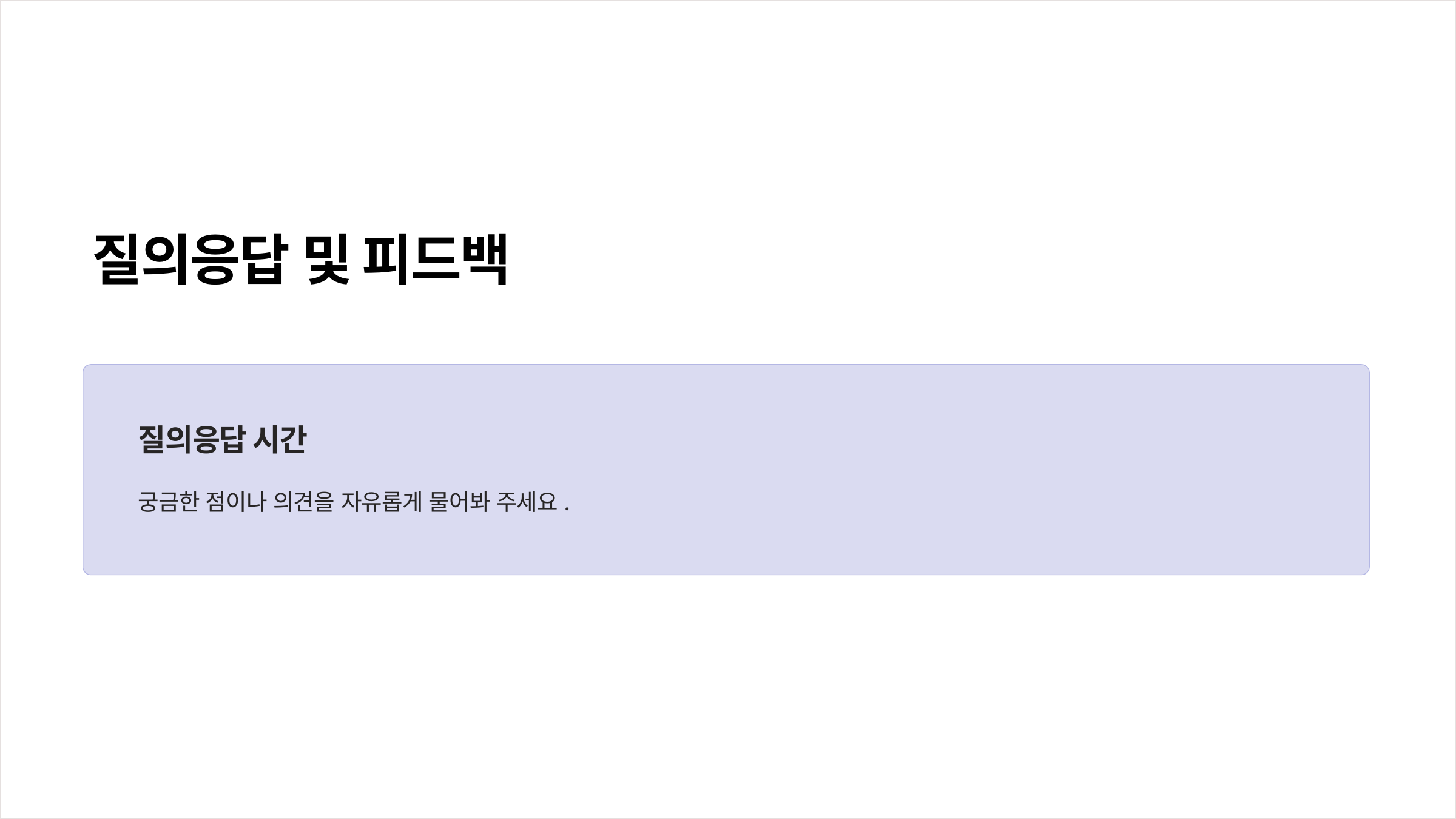

질의응답 및 피드백

질의응답 시간
궁금한 점이나 의견을 자유롭게 물어봐 주세요.